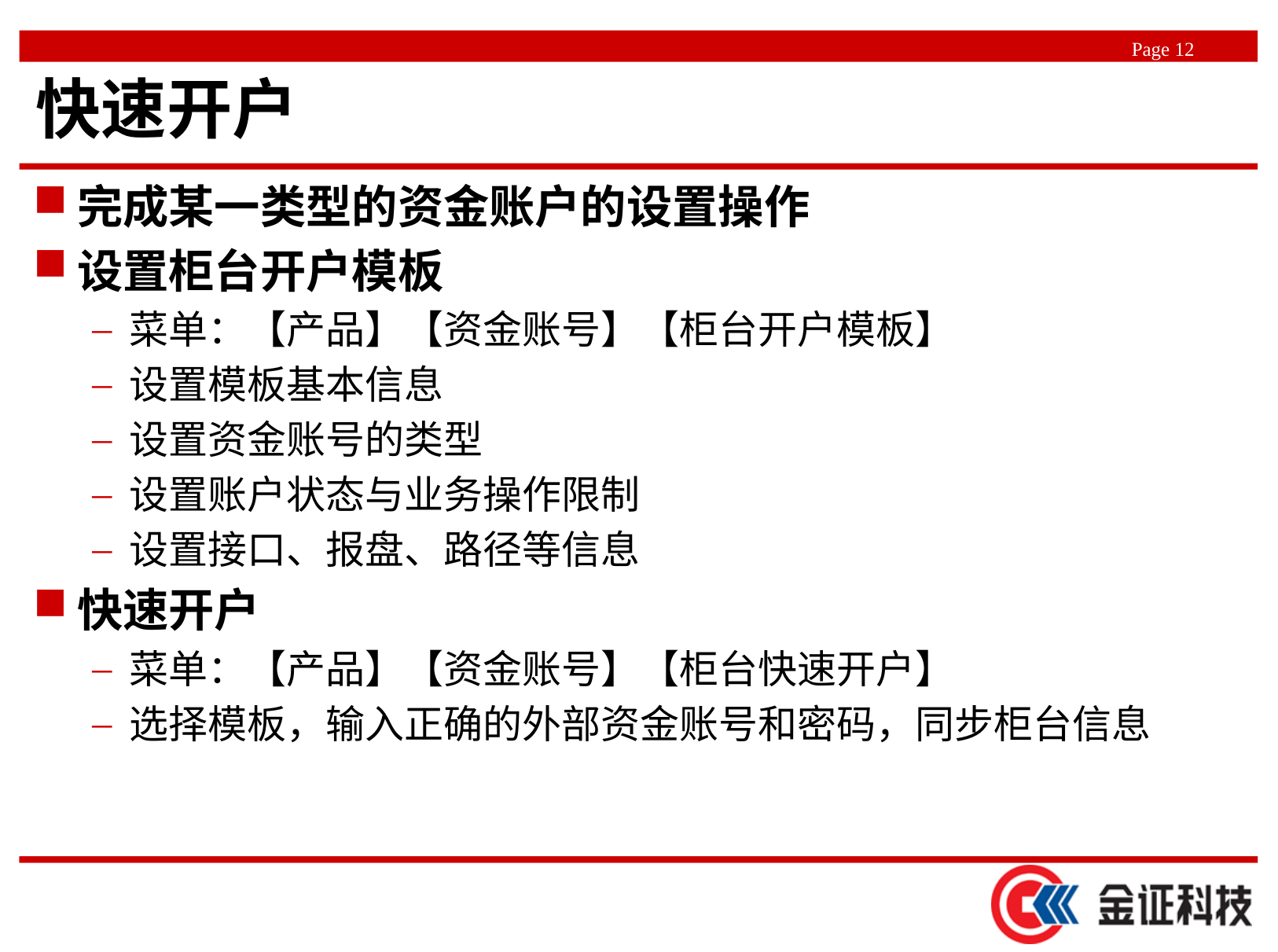

# 快速开户
完成某一类型的资金账户的设置操作
设置柜台开户模板
菜单：【产品】【资金账号】【柜台开户模板】
设置模板基本信息
设置资金账号的类型
设置账户状态与业务操作限制
设置接口、报盘、路径等信息
快速开户
菜单：【产品】【资金账号】【柜台快速开户】
选择模板，输入正确的外部资金账号和密码，同步柜台信息